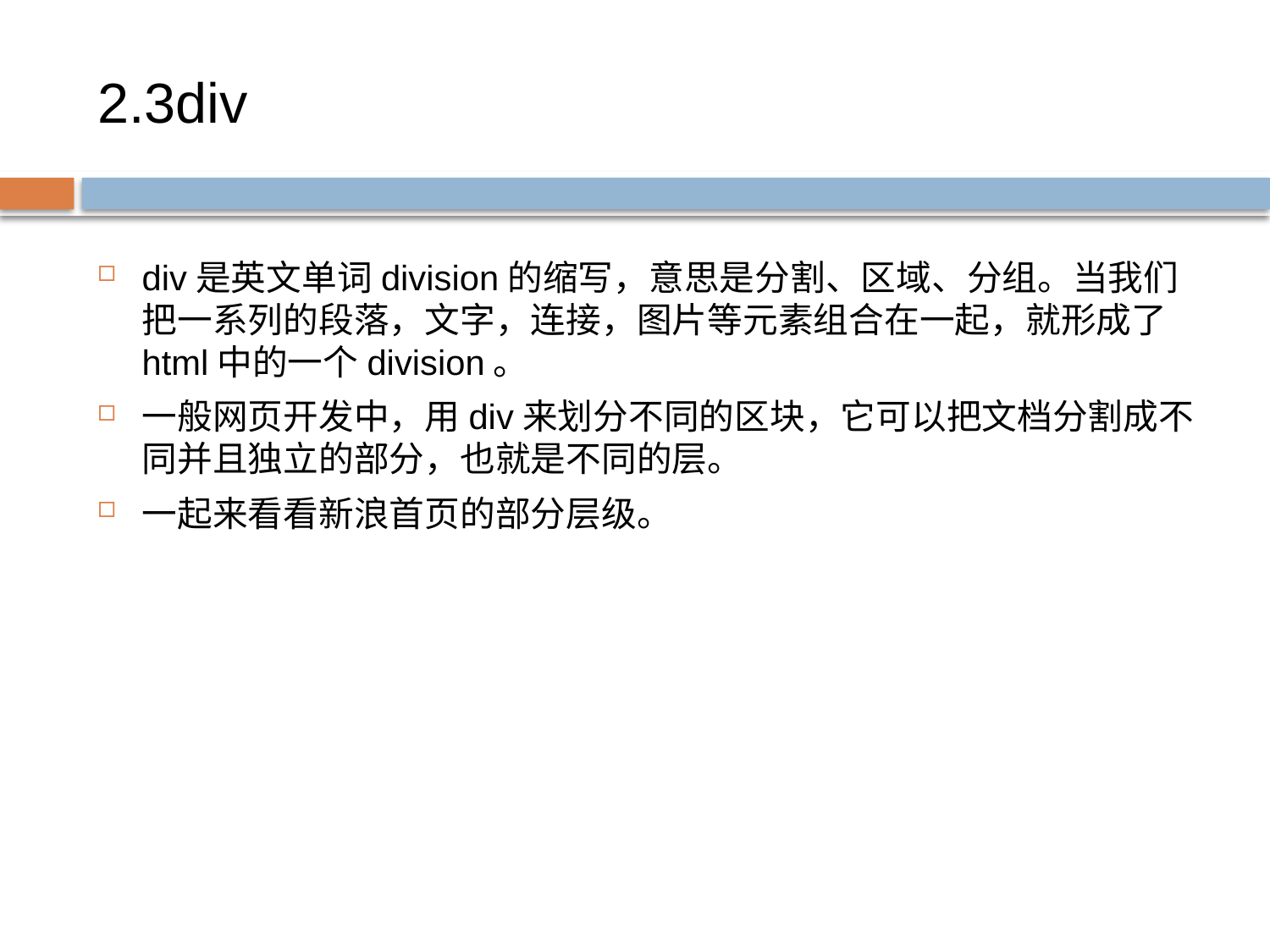

# 2.3div
div是英文单词division的缩写，意思是分割、区域、分组。当我们把一系列的段落，文字，连接，图片等元素组合在一起，就形成了html中的一个division。
一般网页开发中，用div来划分不同的区块，它可以把文档分割成不同并且独立的部分，也就是不同的层。
一起来看看新浪首页的部分层级。